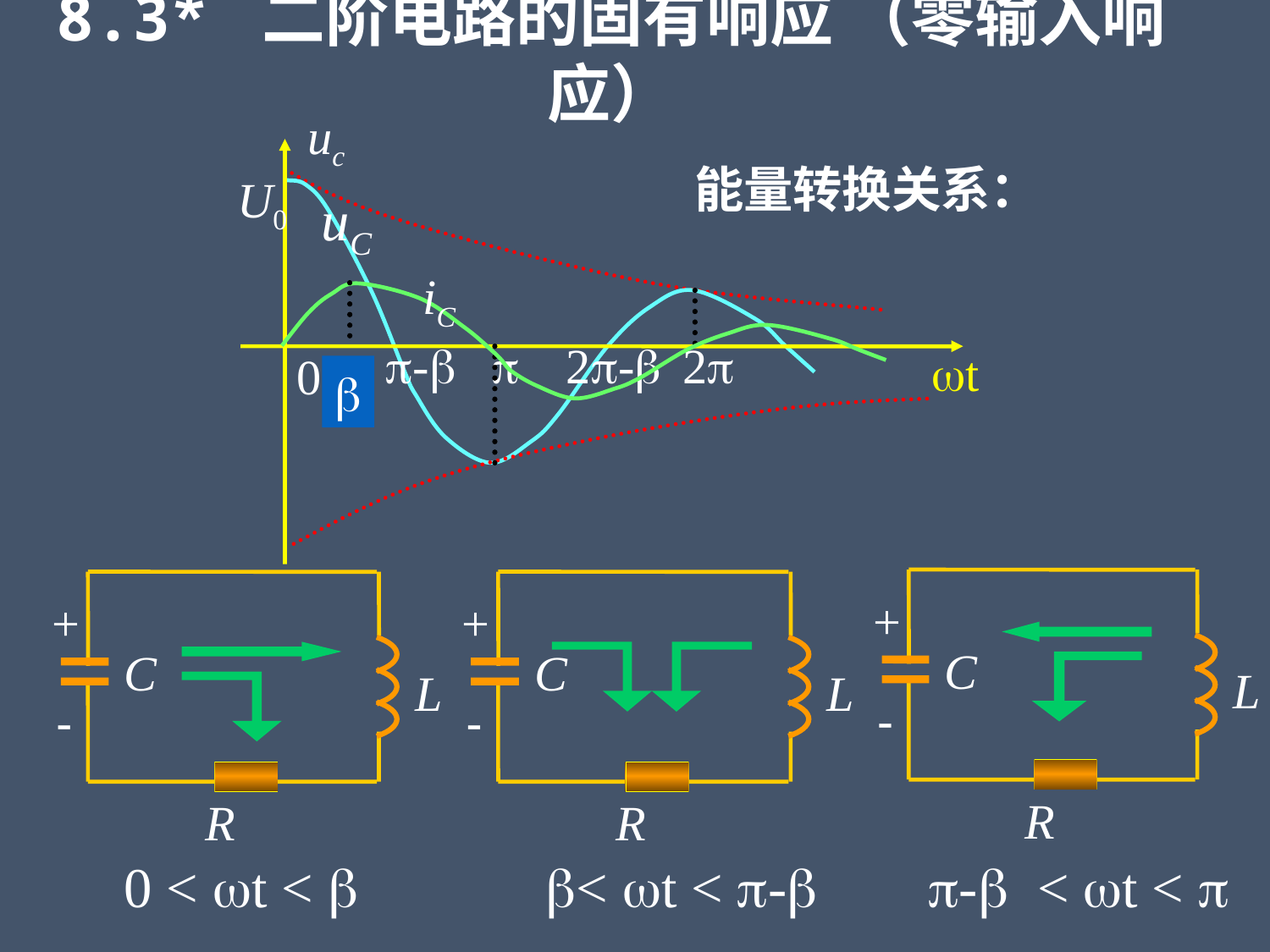

8.3* 二阶电路的固有响应 （零输入响应）
uc

U0

π-β
π
2π-β
2π
ωt
0

能量转换关系：
uC
iC

β

+

C

L

-

R

+

C

L

-

R

+

C

L

-

R

0 < ωt < β
 β< ωt < π-β
π-β  < ωt < π